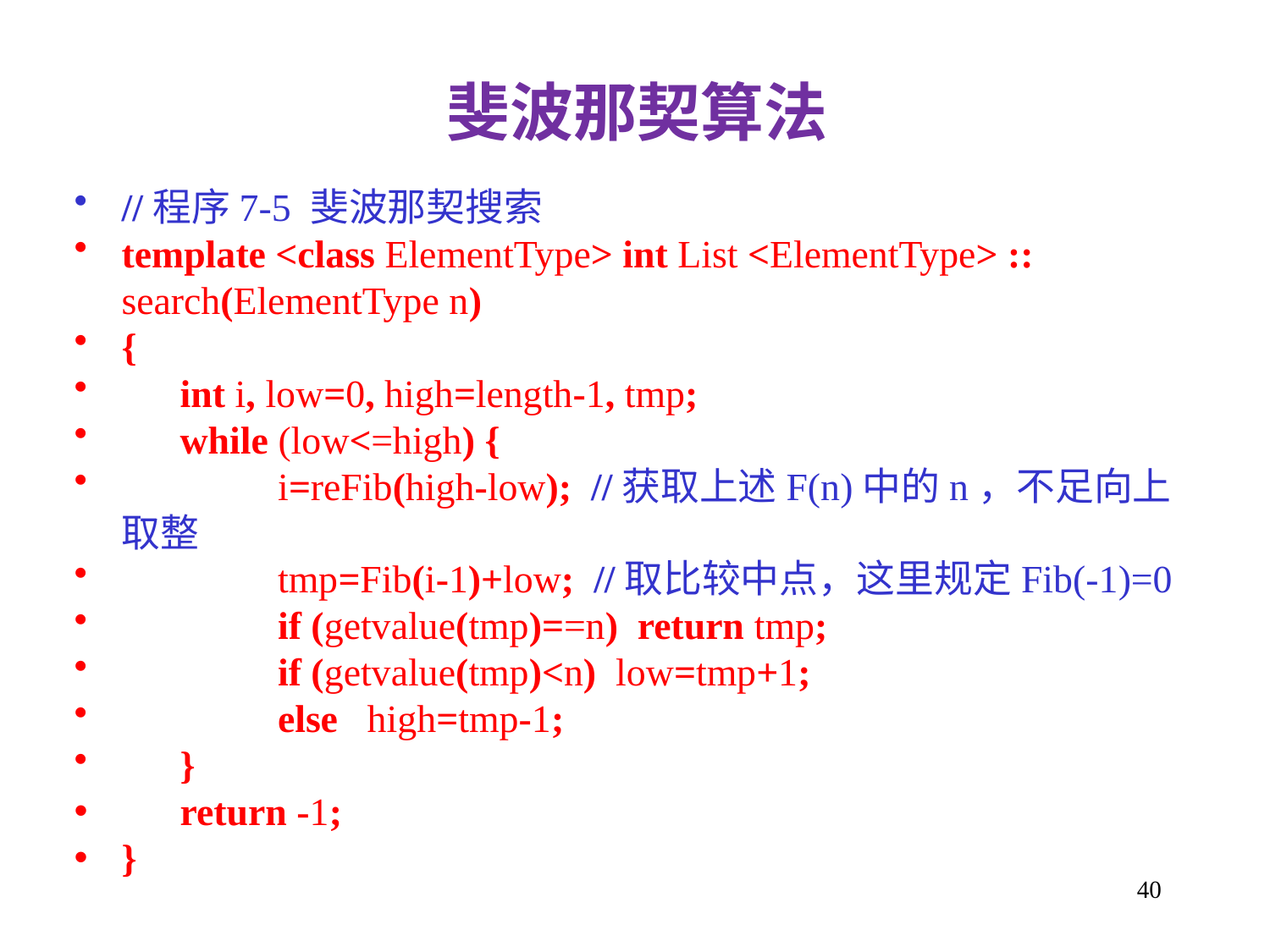

斐波那契算法
//程序7-5 斐波那契搜索
template <class ElementType> int List <ElementType> :: search(ElementType n)
{
      int i, low=0, high=length-1, tmp;
      while (low<=high) {
	   i=reFib(high-low);  //获取上述F(n)中的n，不足向上取整
	   tmp=Fib(i-1)+low;  //取比较中点，这里规定Fib(-1)=0
	   if (getvalue(tmp)==n)  return tmp;
	   if (getvalue(tmp)<n)  low=tmp+1;
	   else   high=tmp-1;
      }
      return -1;
}
40